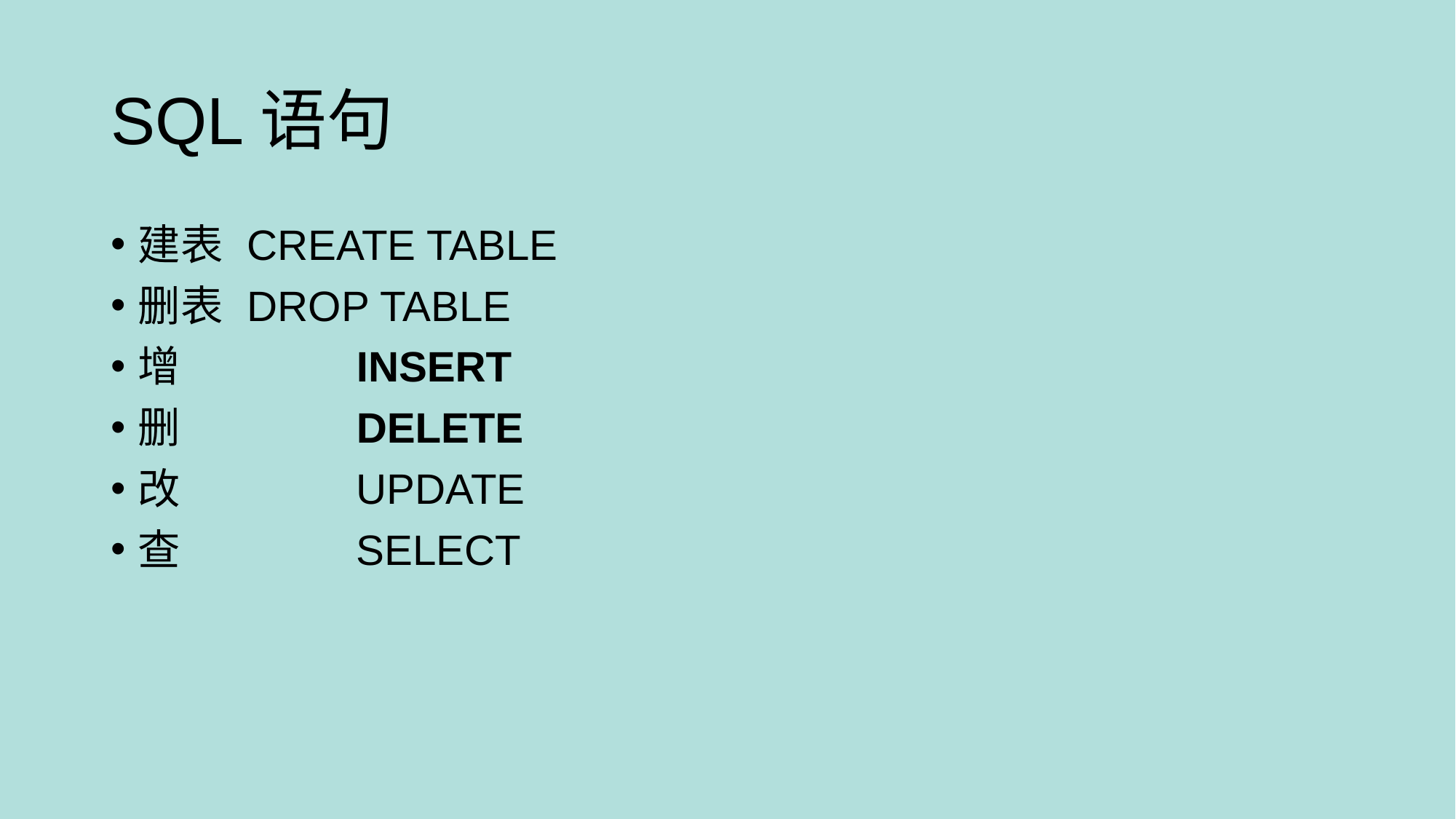

# SQL语句
建表	CREATE TABLE
删表	DROP TABLE
增		INSERT
删		DELETE
改		UPDATE
查		SELECT